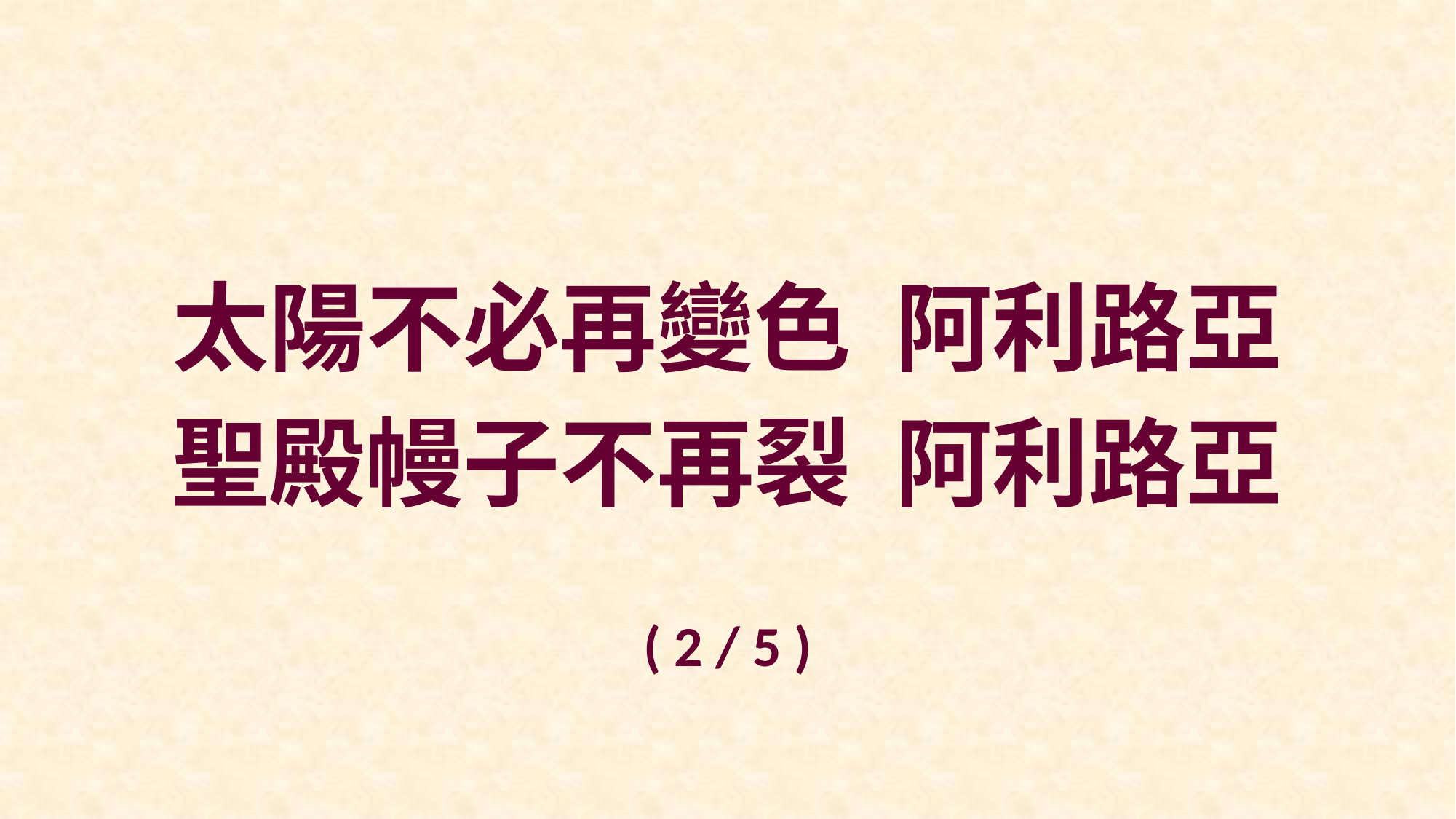

太陽不必再變色  阿利路亞
聖殿幔子不再裂  阿利路亞
( 2 / 5 )